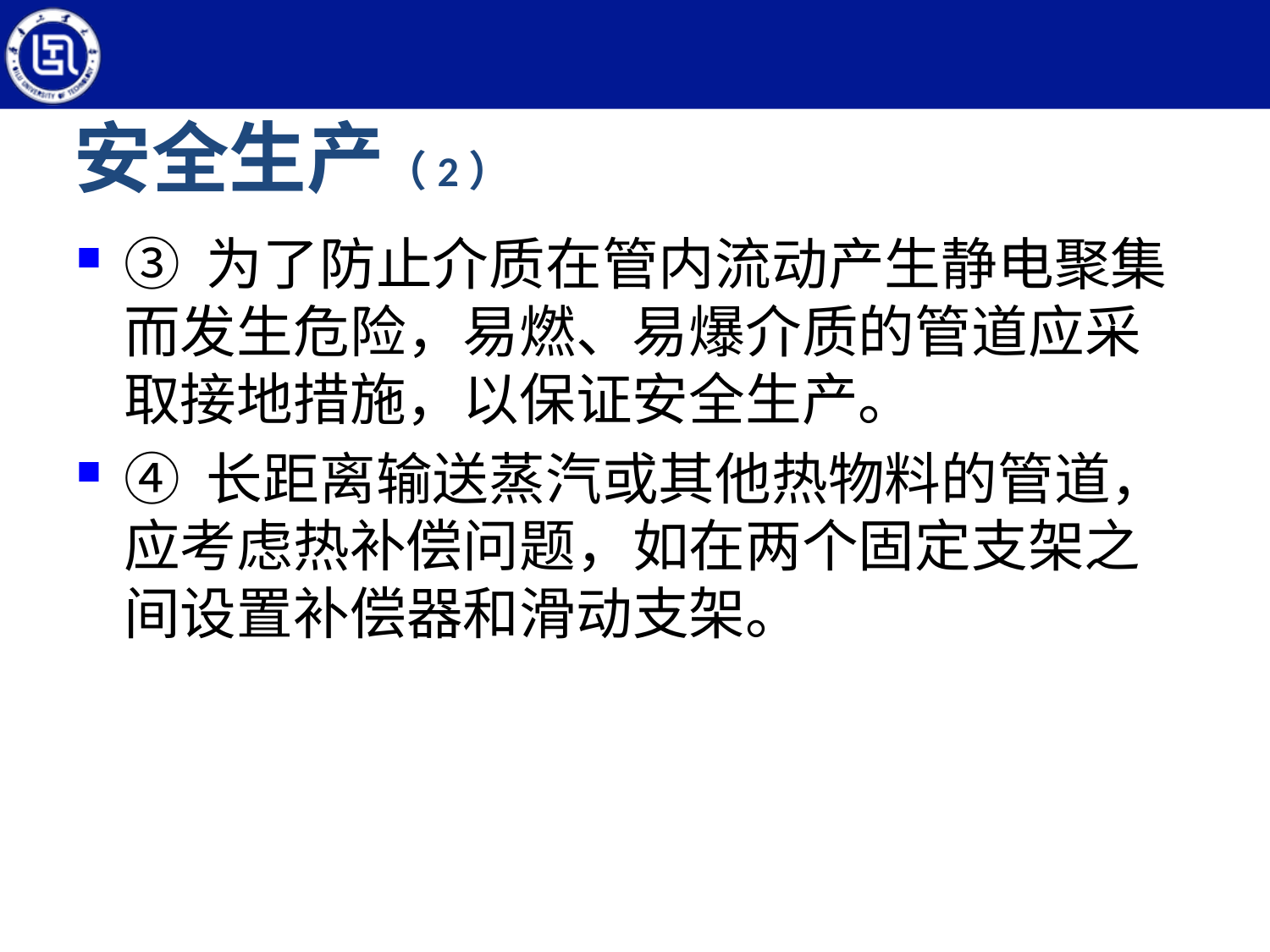

# 安全生产（2）
③ 为了防止介质在管内流动产生静电聚集而发生危险，易燃、易爆介质的管道应采取接地措施，以保证安全生产。
④ 长距离输送蒸汽或其他热物料的管道，应考虑热补偿问题，如在两个固定支架之间设置补偿器和滑动支架。